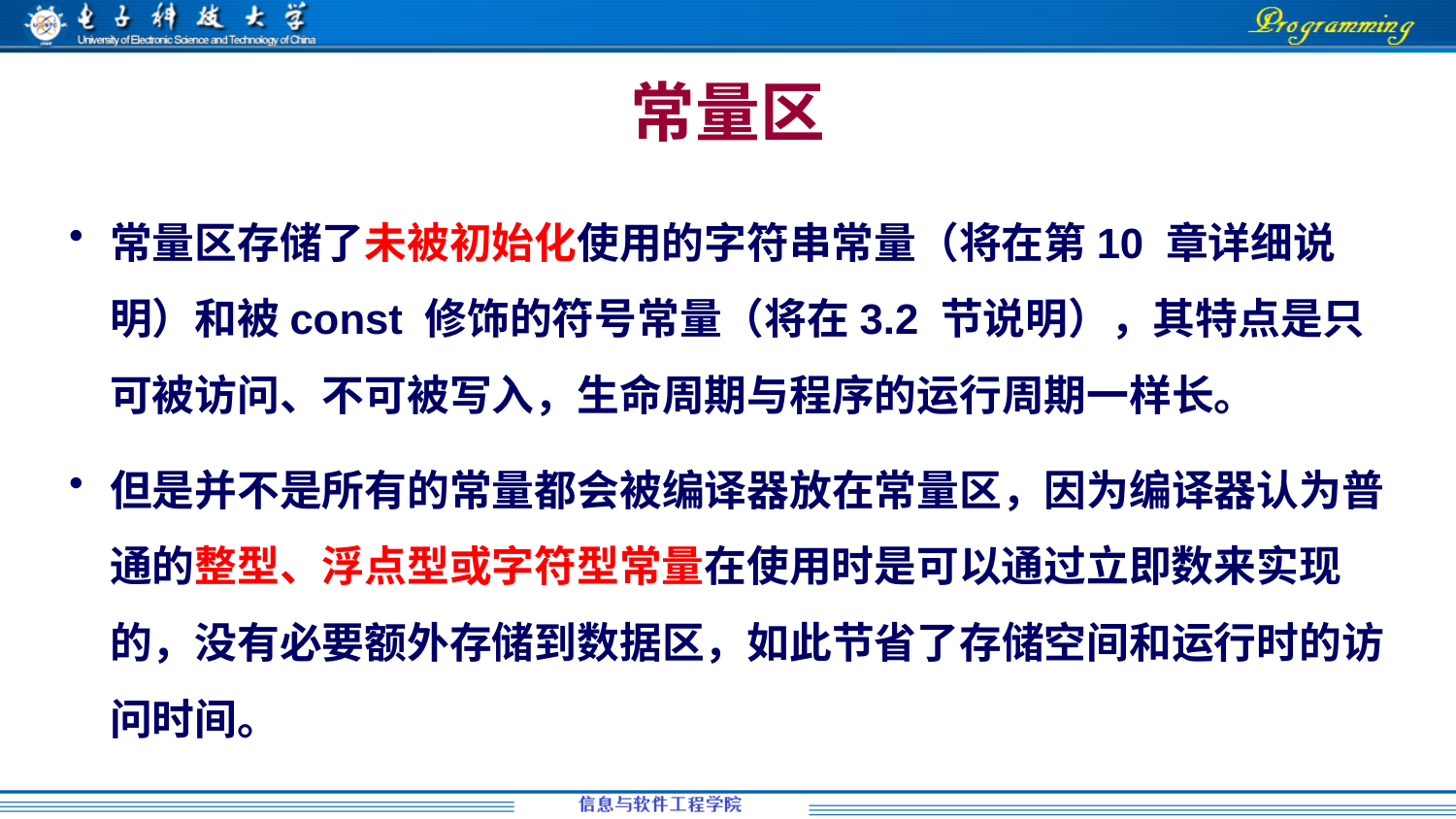

常量区
常量区存储了未被初始化使用的字符串常量（将在第10 章详细说明）和被const 修饰的符号常量（将在3.2 节说明），其特点是只可被访问、不可被写入，生命周期与程序的运行周期一样长。
但是并不是所有的常量都会被编译器放在常量区，因为编译器认为普通的整型、浮点型或字符型常量在使用时是可以通过立即数来实现的，没有必要额外存储到数据区，如此节省了存储空间和运行时的访问时间。